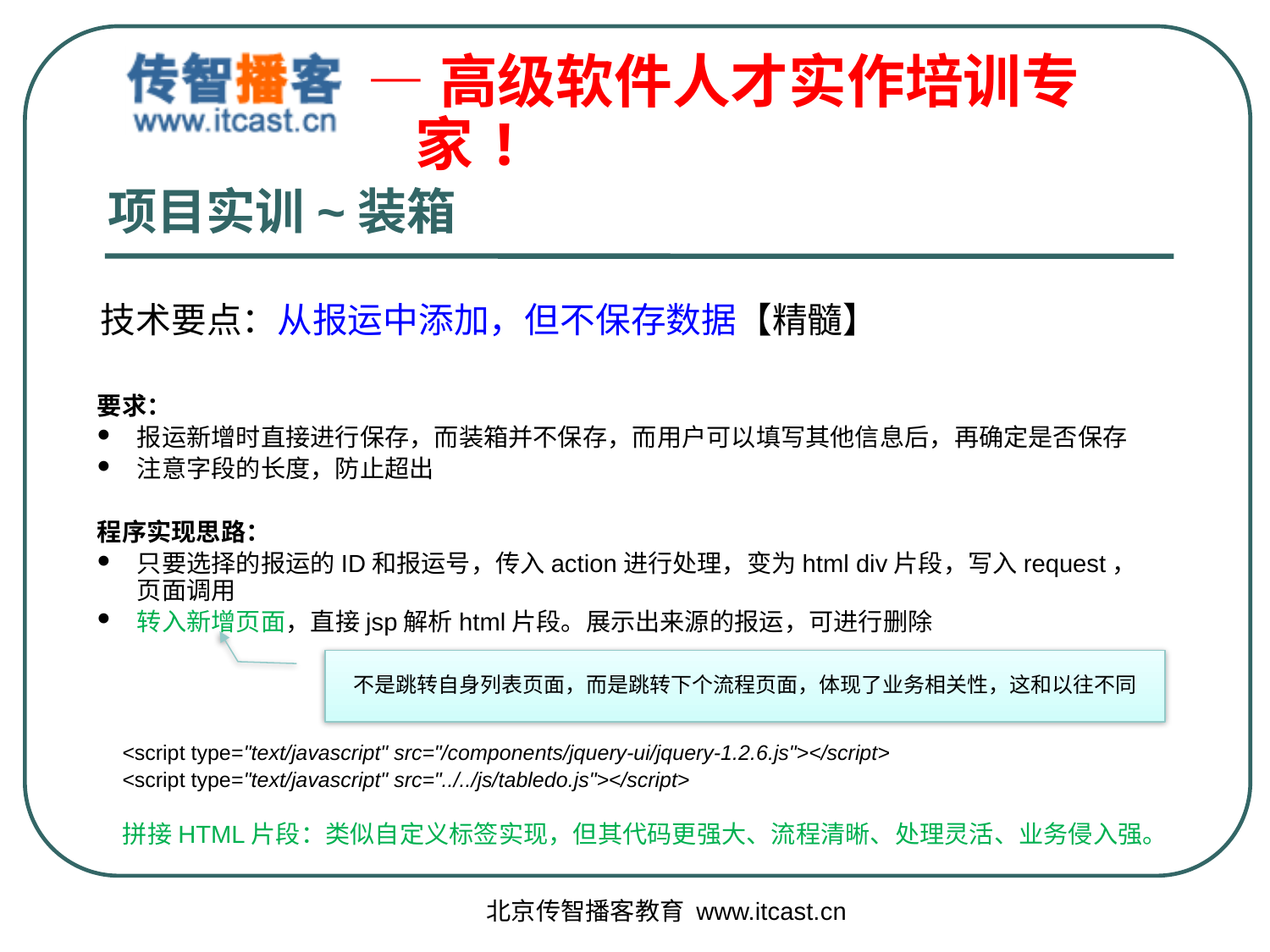

# 项目实训~装箱
技术要点：从报运中添加，但不保存数据【精髓】

要求：
报运新增时直接进行保存，而装箱并不保存，而用户可以填写其他信息后，再确定是否保存
注意字段的长度，防止超出

程序实现思路：
只要选择的报运的ID和报运号，传入action进行处理，变为html div片段，写入request，页面调用
转入新增页面，直接jsp解析html片段。展示出来源的报运，可进行删除

不是跳转自身列表页面，而是跳转下个流程页面，体现了业务相关性，这和以往不同
<script type="text/javascript" src="/components/jquery-ui/jquery-1.2.6.js"></script>
<script type="text/javascript" src="../../js/tabledo.js"></script>
拼接HTML片段：类似自定义标签实现，但其代码更强大、流程清晰、处理灵活、业务侵入强。
北京传智播客教育 www.itcast.cn